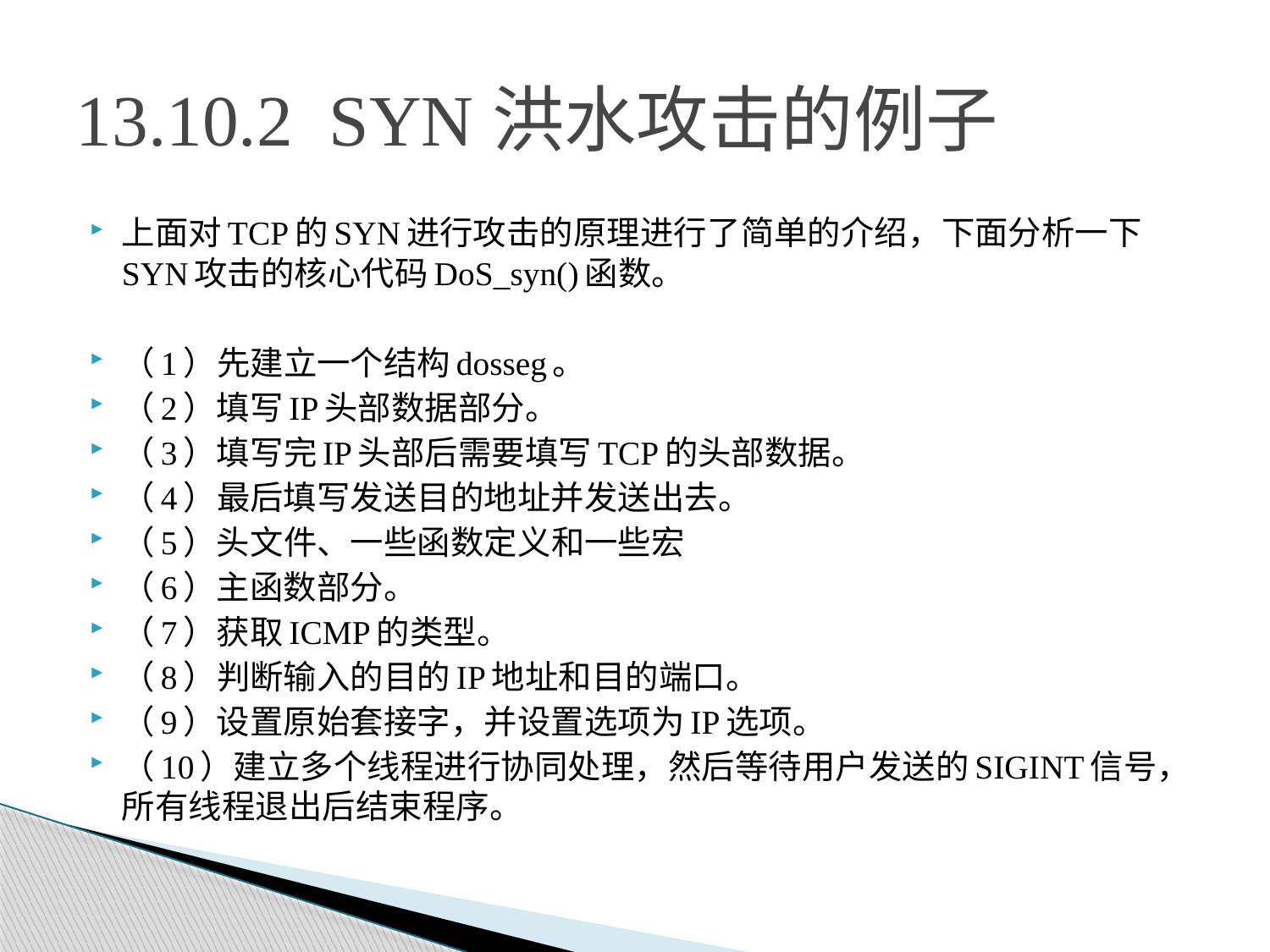

# 13.10.2  SYN洪水攻击的例子
上面对TCP的SYN进行攻击的原理进行了简单的介绍，下面分析一下SYN攻击的核心代码DoS_syn()函数。

（1）先建立一个结构dosseg。
（2）填写IP头部数据部分。
（3）填写完IP头部后需要填写TCP的头部数据。
（4）最后填写发送目的地址并发送出去。
（5）头文件、一些函数定义和一些宏
（6）主函数部分。
（7）获取ICMP的类型。
（8）判断输入的目的IP地址和目的端口。
（9）设置原始套接字，并设置选项为IP选项。
（10）建立多个线程进行协同处理，然后等待用户发送的SIGINT信号，所有线程退出后结束程序。